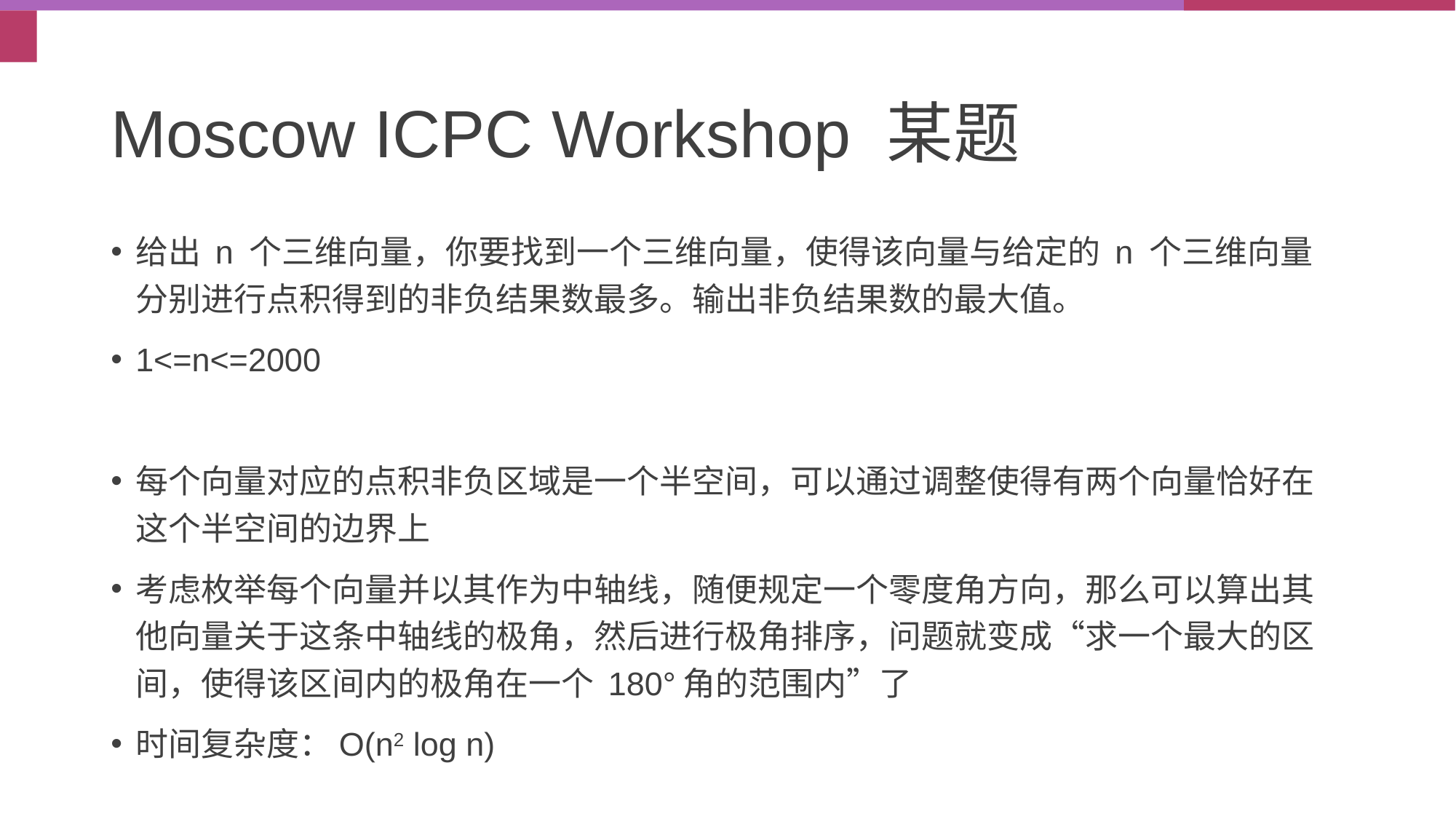

# Moscow ICPC Workshop 某题
给出 n 个三维向量，你要找到一个三维向量，使得该向量与给定的 n 个三维向量分别进行点积得到的非负结果数最多。输出非负结果数的最大值。
1<=n<=2000

每个向量对应的点积非负区域是一个半空间，可以通过调整使得有两个向量恰好在这个半空间的边界上
考虑枚举每个向量并以其作为中轴线，随便规定一个零度角方向，那么可以算出其他向量关于这条中轴线的极角，然后进行极角排序，问题就变成“求一个最大的区间，使得该区间内的极角在一个 180°角的范围内”了
时间复杂度：O(n2 log n)